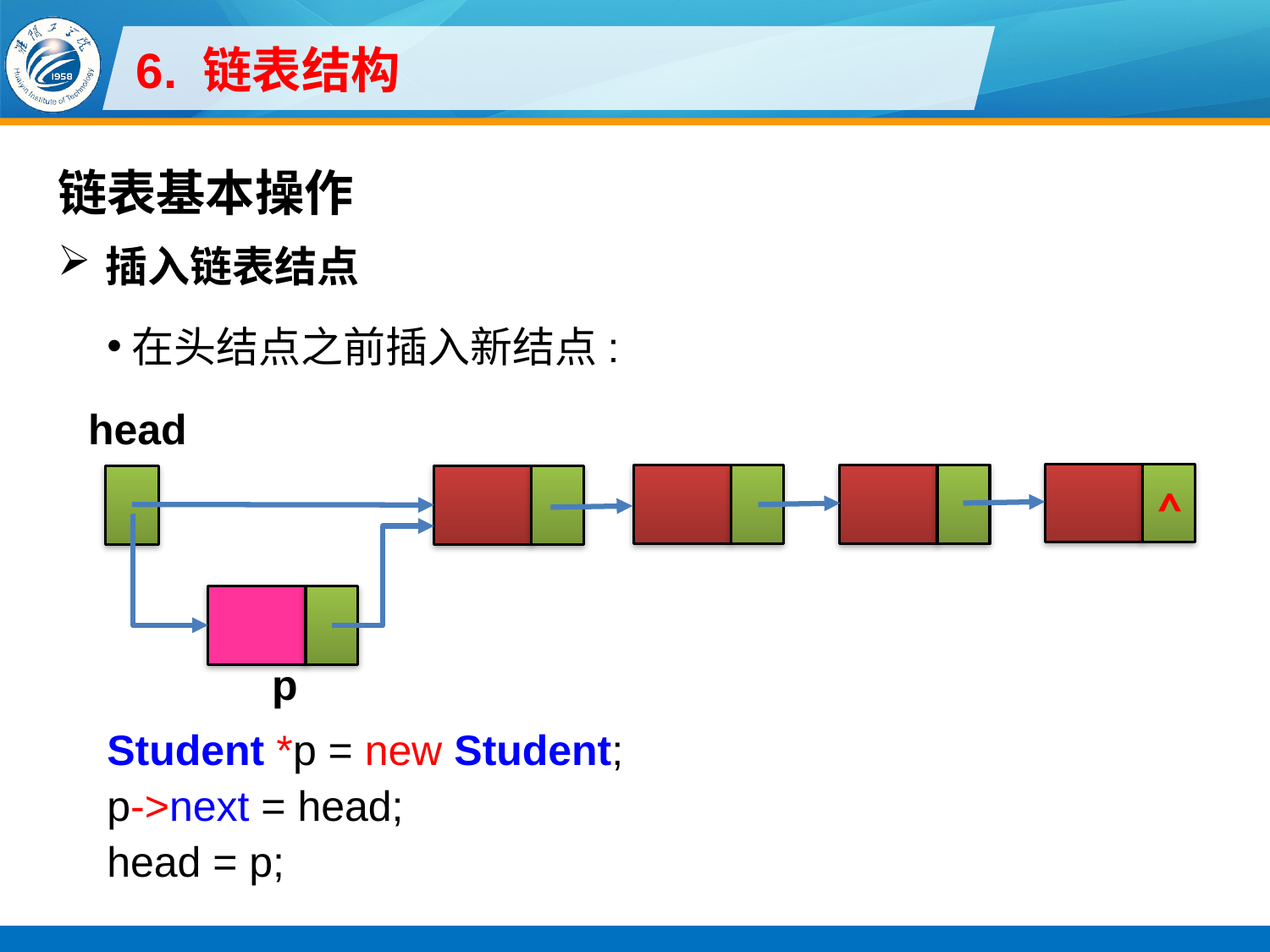

# 6. 链表结构
链表基本操作
插入链表结点
在头结点之前插入新结点:

Student *p = new Student;
p->next = head;
head = p;
head

^

p